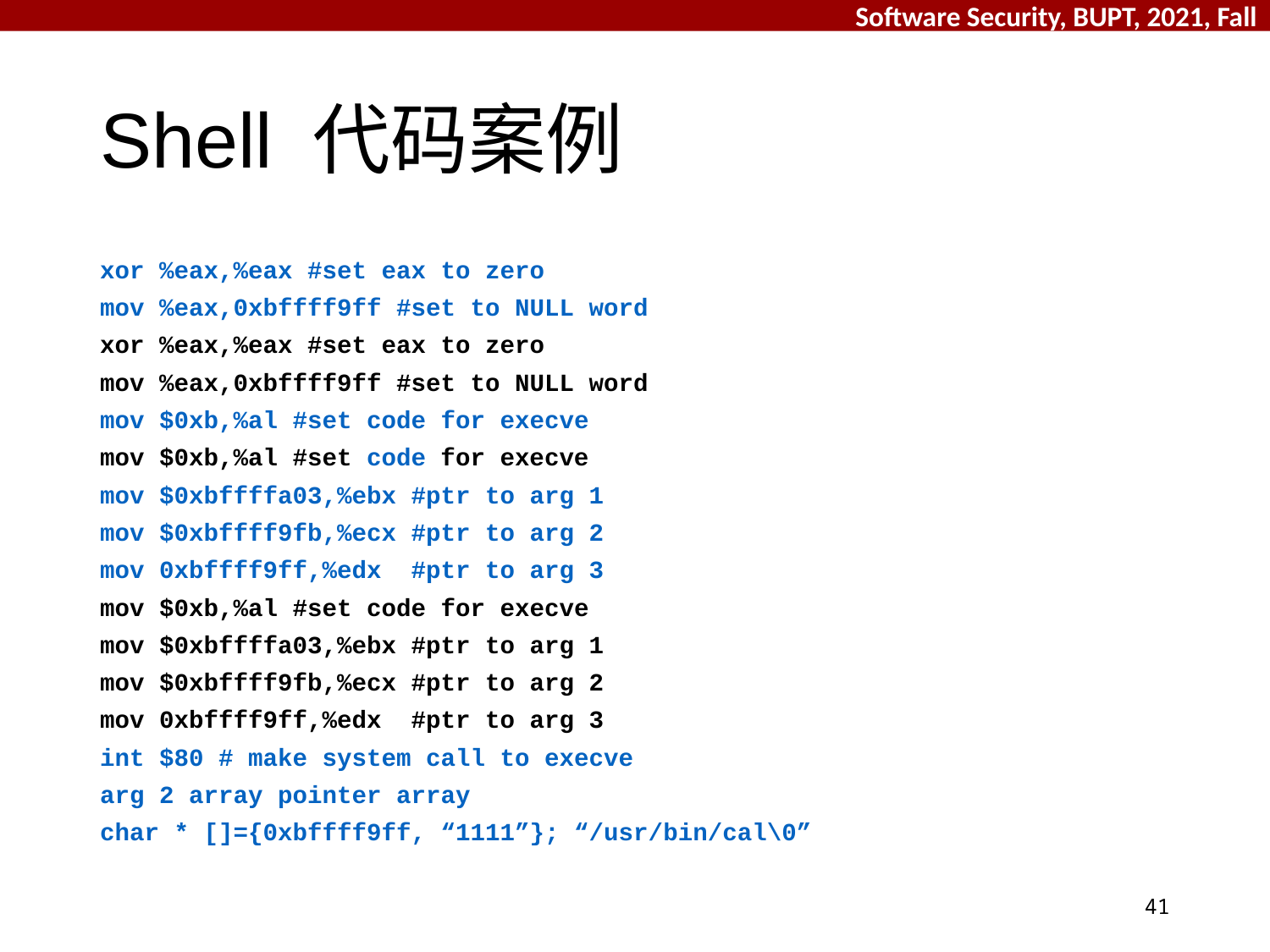

# Shell 代码案例
xor %eax,%eax #set eax to zero
mov %eax,0xbffff9ff #set to NULL word
xor %eax,%eax #set eax to zero
mov %eax,0xbffff9ff #set to NULL word
mov $0xb,%al #set code for execve
mov $0xb,%al #set code for execve
mov $0xbffffa03,%ebx #ptr to arg 1
mov $0xbffff9fb,%ecx #ptr to arg 2
mov 0xbffff9ff,%edx  #ptr to arg 3
mov $0xb,%al #set code for execve
mov $0xbffffa03,%ebx #ptr to arg 1
mov $0xbffff9fb,%ecx #ptr to arg 2
mov 0xbffff9ff,%edx  #ptr to arg 3
int $80 # make system call to execve
arg 2 array pointer array
char * []={0xbffff9ff, “1111”}; “/usr/bin/cal\0”
41